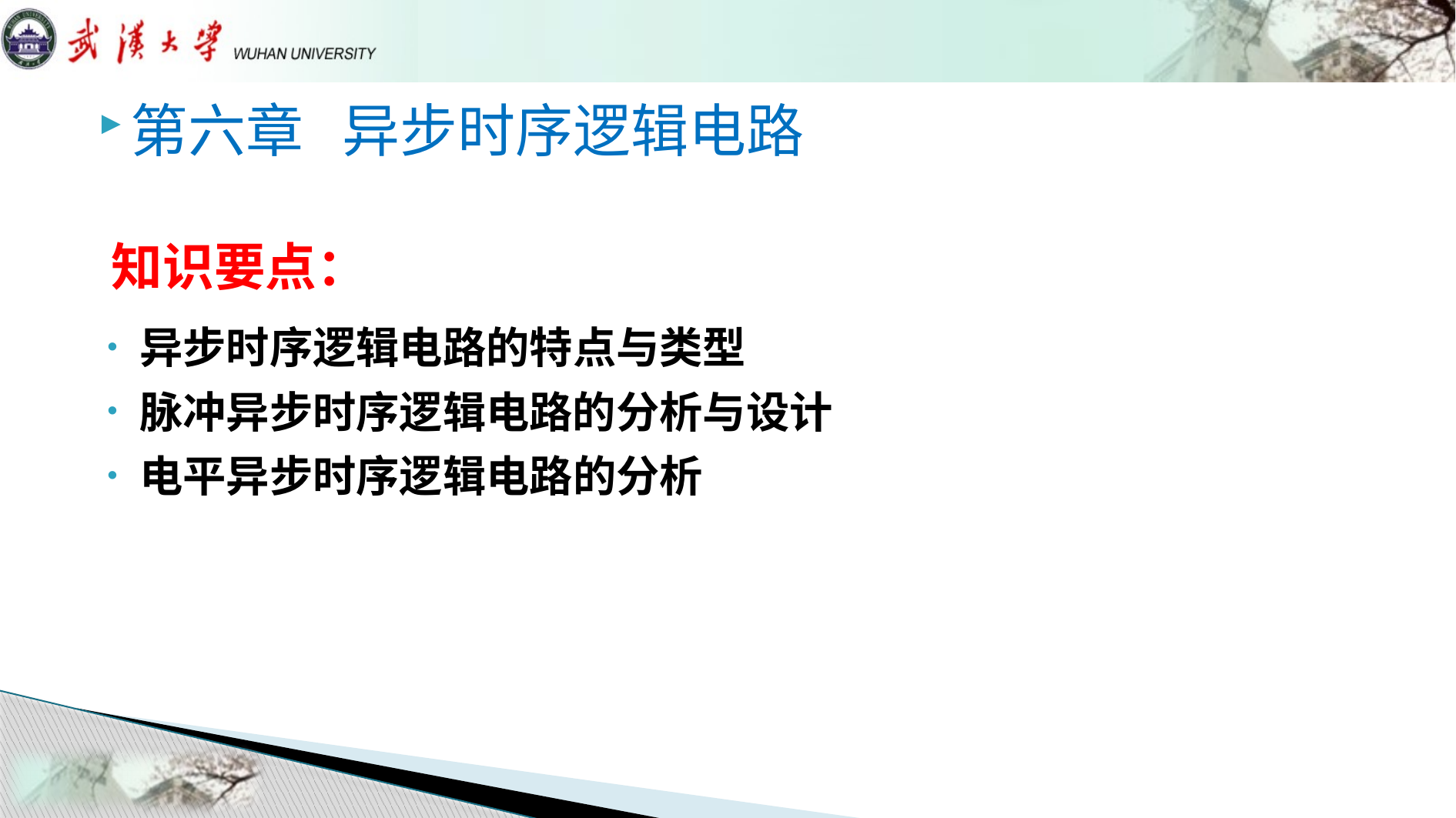

第六章   异步时序逻辑电路
知识要点：
异步时序逻辑电路的特点与类型
脉冲异步时序逻辑电路的分析与设计
电平异步时序逻辑电路的分析